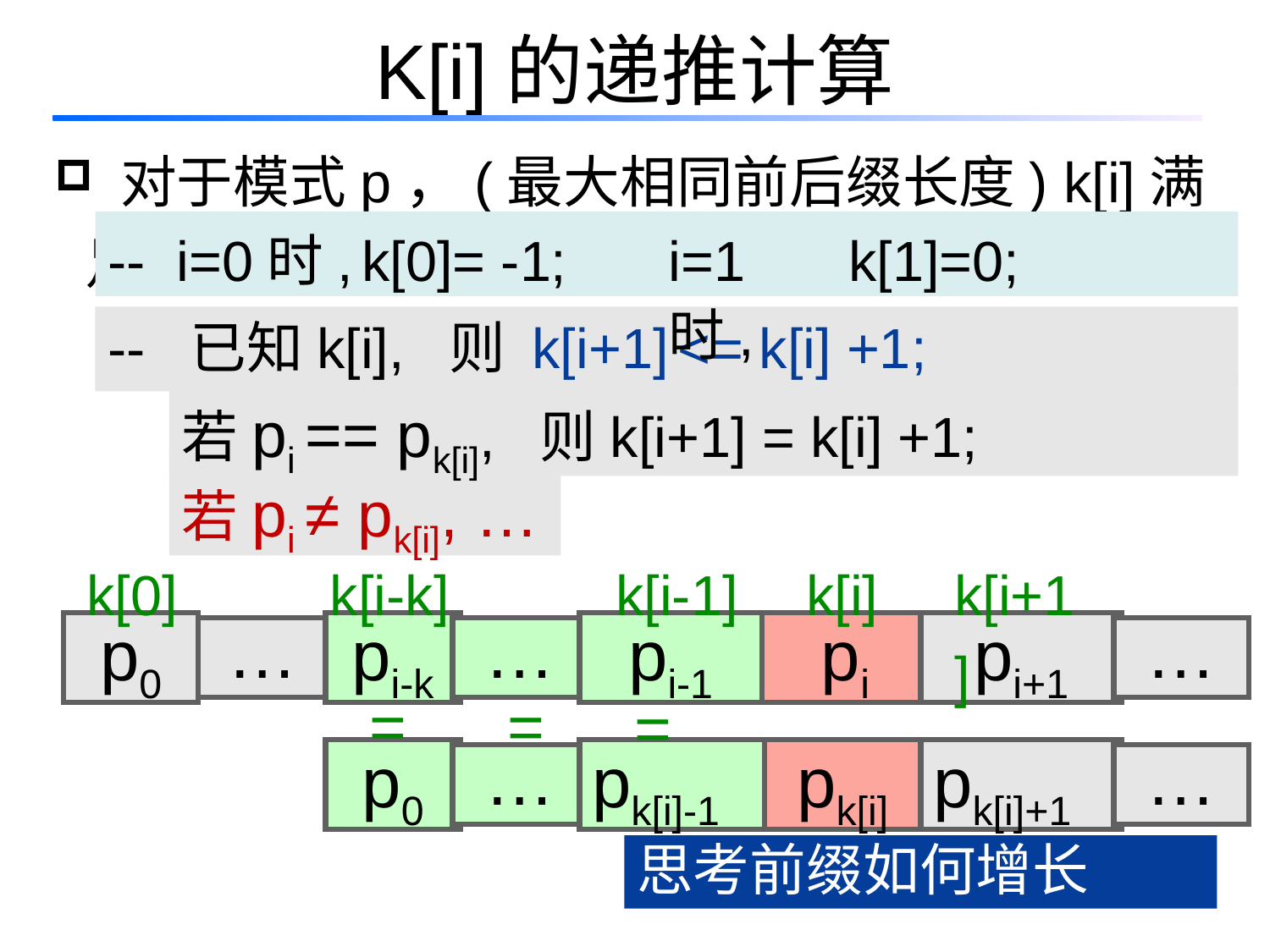

# K[i]的递推计算

 对于模式p，(最大相同前后缀长度) k[i]满足：
--  i=0时,
k[0]= -1;
i=1时,
k[1]=0;
--  已知k[i],  则 k[i+1] <= k[i] +1;
若pi == pk[i],  则k[i+1] = k[i] +1;
若pi ≠ pk[i], …
k[0]
k[i-k]
k[i-1]
k[i]
k[i+1]
pi-k
pi-1
…
p0
…
…
pi
pi+1
=
=
=
p0
pk[i]-1
…
…
pk[i]
pk[i]+1
思考前缀如何增长